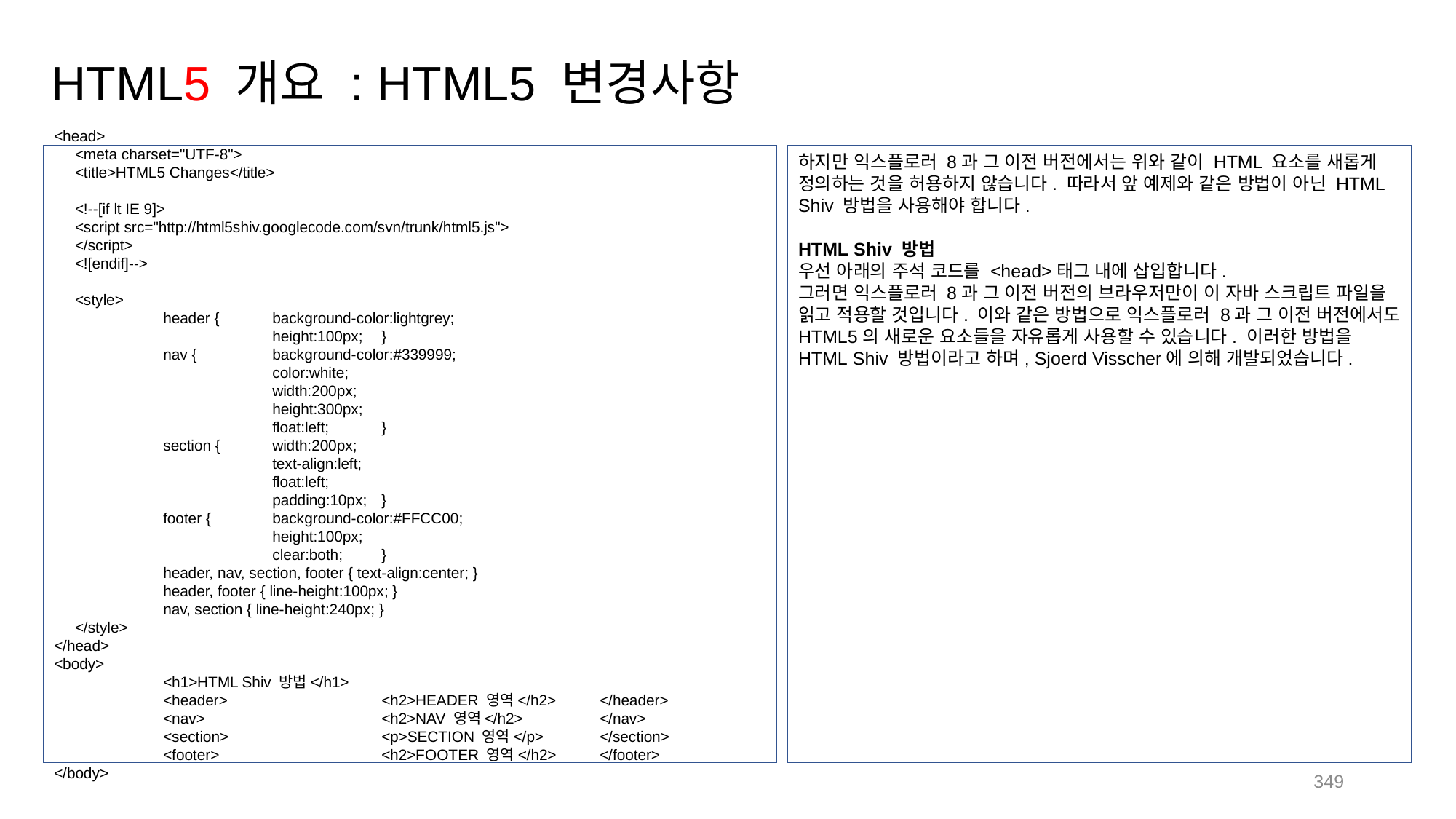

# HTML5 개요 : HTML5 변경사항
<head>
     <meta charset="UTF-8">
     <title>HTML5 Changes</title>

     <!--[if lt IE 9]>
     <script src="http://html5shiv.googlecode.com/svn/trunk/html5.js">
     </script>
     <![endif]-->

     <style>
	header {	background-color:lightgrey;
		height:100px;	}
	nav {	background-color:#339999;
		color:white;
		width:200px;
		height:300px;
		float:left;	}
	section {	width:200px;
		text-align:left;
		float:left;
		padding:10px;	}
	footer {	background-color:#FFCC00;
		height:100px;
		clear:both;	}
	header, nav, section, footer { text-align:center; }
	header, footer { line-height:100px; }
	nav, section { line-height:240px; }
     </style>
</head>
<body>
	<h1>HTML Shiv 방법</h1>
	<header>		<h2>HEADER 영역</h2>	</header>
	<nav>		<h2>NAV 영역</h2>	</nav>
	<section>		<p>SECTION 영역</p>	</section>
	<footer>		<h2>FOOTER 영역</h2>	</footer>
</body>
하지만 익스플로러 8과 그 이전 버전에서는 위와 같이 HTML 요소를 새롭게 정의하는 것을 허용하지 않습니다. 따라서 앞 예제와 같은 방법이 아닌 HTML Shiv 방법을 사용해야 합니다.

HTML Shiv 방법
우선 아래의 주석 코드를 <head>태그 내에 삽입합니다.
그러면 익스플로러 8과 그 이전 버전의 브라우저만이 이 자바 스크립트 파일을 읽고 적용할 것입니다. 이와 같은 방법으로 익스플로러 8과 그 이전 버전에서도 HTML5의 새로운 요소들을 자유롭게 사용할 수 있습니다. 이러한 방법을 HTML Shiv 방법이라고 하며, Sjoerd Visscher에 의해 개발되었습니다.

349